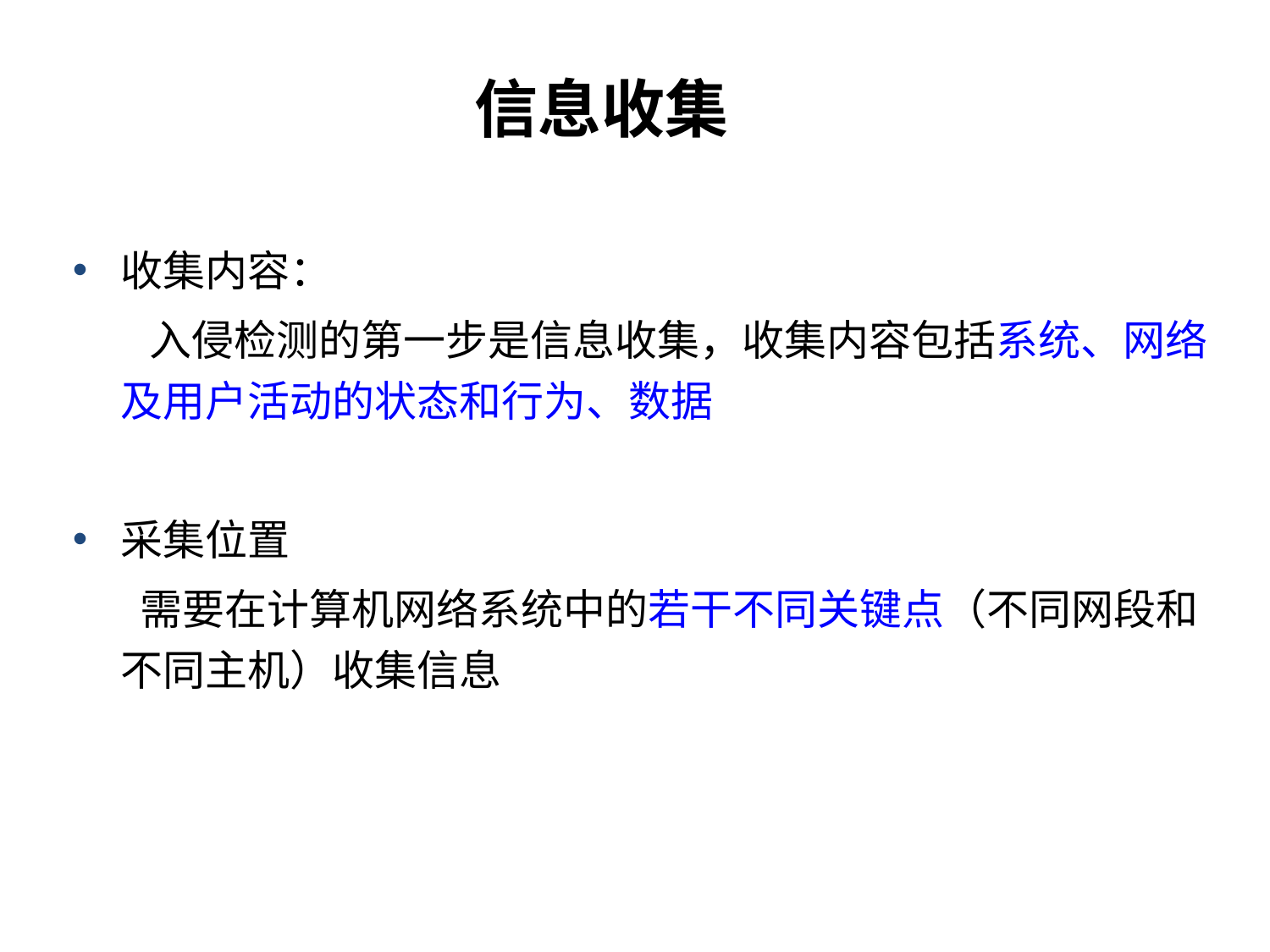

# 信息收集
收集内容：
       入侵检测的第一步是信息收集，收集内容包括系统、网络及用户活动的状态和行为、数据

采集位置
      需要在计算机网络系统中的若干不同关键点（不同网段和不同主机）收集信息